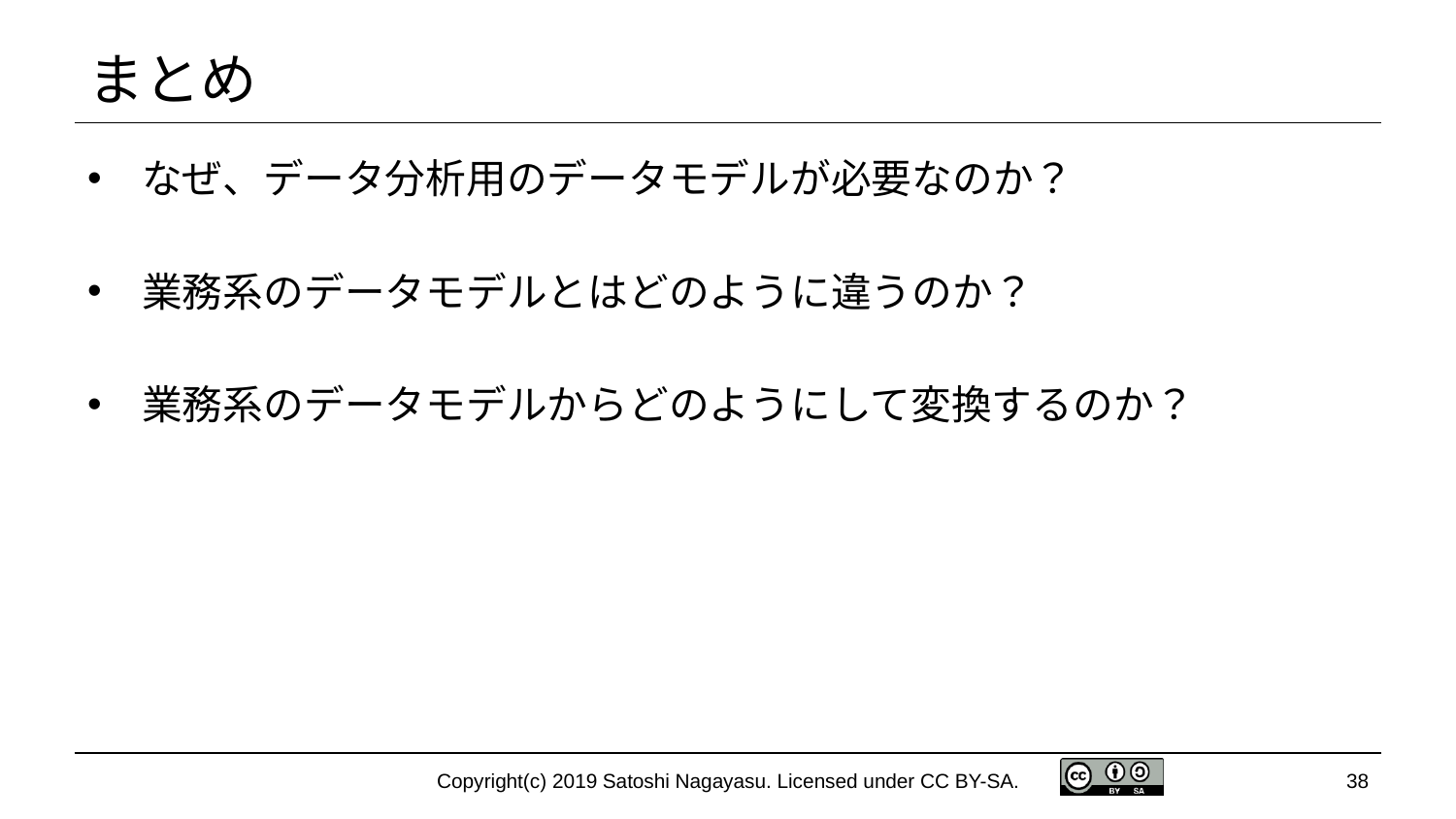

# まとめ
なぜ、データ分析用のデータモデルが必要なのか？

業務系のデータモデルとはどのように違うのか？

業務系のデータモデルからどのようにして変換するのか？
Copyright(c) 2019 Satoshi Nagayasu. Licensed under CC BY-SA.
38